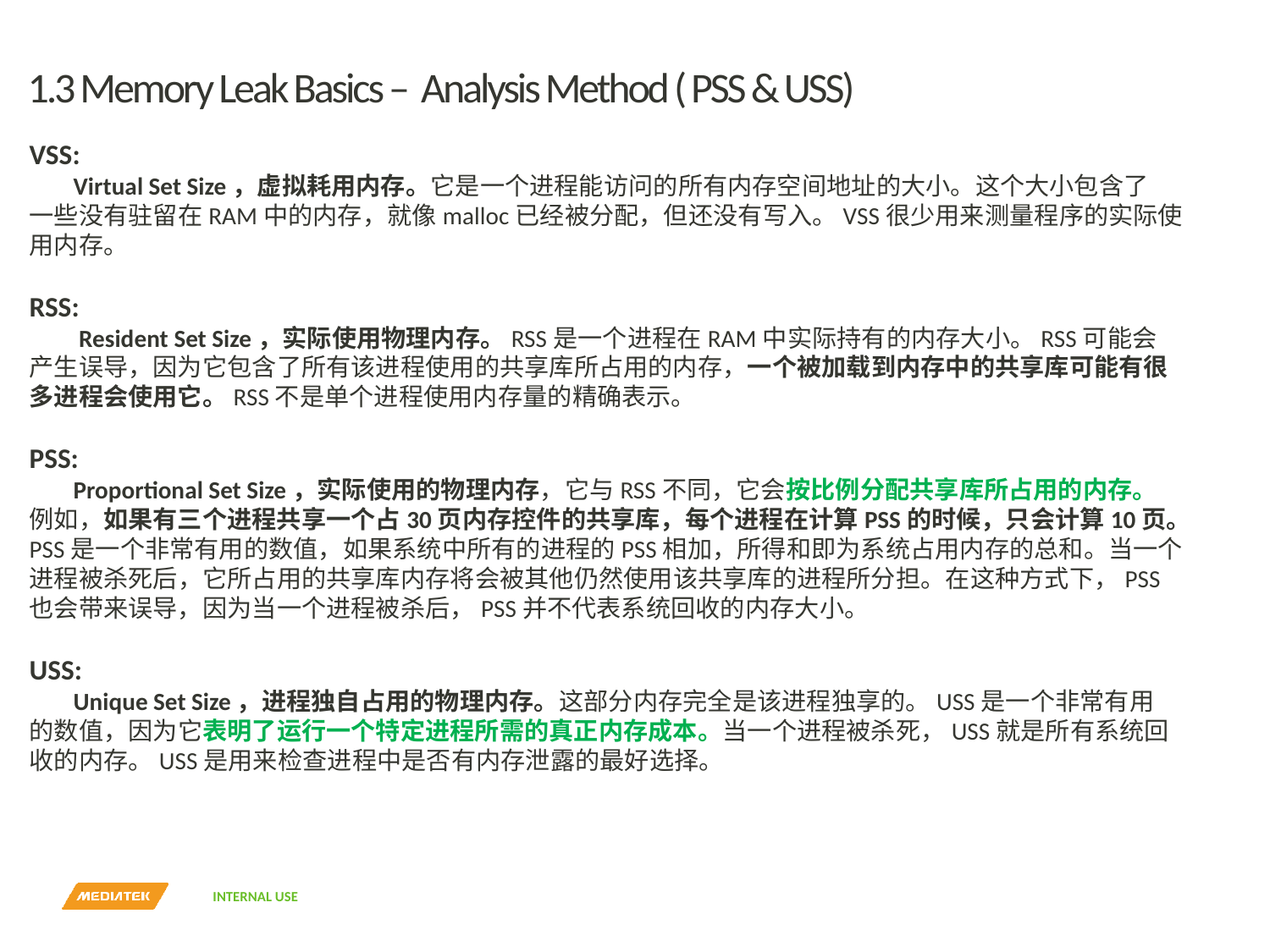

# 1.3 Memory Leak Basics –  Analysis Method ( PSS & USS)
VSS:
        Virtual Set Size，虚拟耗用内存。它是一个进程能访问的所有内存空间地址的大小。这个大小包含了 
一些没有驻留在RAM中的内存，就像malloc已经被分配，但还没有写入。VSS很少用来测量程序的实际使 
用内存。
RSS:
         Resident Set Size，实际使用物理内存。RSS是一个进程在RAM中实际持有的内存大小。RSS可能会 
产生误导，因为它包含了所有该进程使用的共享库所占用的内存，一个被加载到内存中的共享库可能有很 
多进程会使用它。RSS不是单个进程使用内存量的精确表示。
PSS:
        Proportional Set Size，实际使用的物理内存，它与RSS不同，它会按比例分配共享库所占用的内存。 
例如，如果有三个进程共享一个占30页内存控件的共享库，每个进程在计算PSS的时候，只会计算10页。 
PSS是一个非常有用的数值，如果系统中所有的进程的PSS相加，所得和即为系统占用内存的总和。当一个 
进程被杀死后，它所占用的共享库内存将会被其他仍然使用该共享库的进程所分担。在这种方式下，PSS 
也会带来误导，因为当一个进程被杀后，PSS并不代表系统回收的内存大小。
USS:
        Unique Set Size，进程独自占用的物理内存。这部分内存完全是该进程独享的。USS是一个非常有用 
的数值，因为它表明了运行一个特定进程所需的真正内存成本。当一个进程被杀死，USS就是所有系统回 
收的内存。USS是用来检查进程中是否有内存泄露的最好选择。